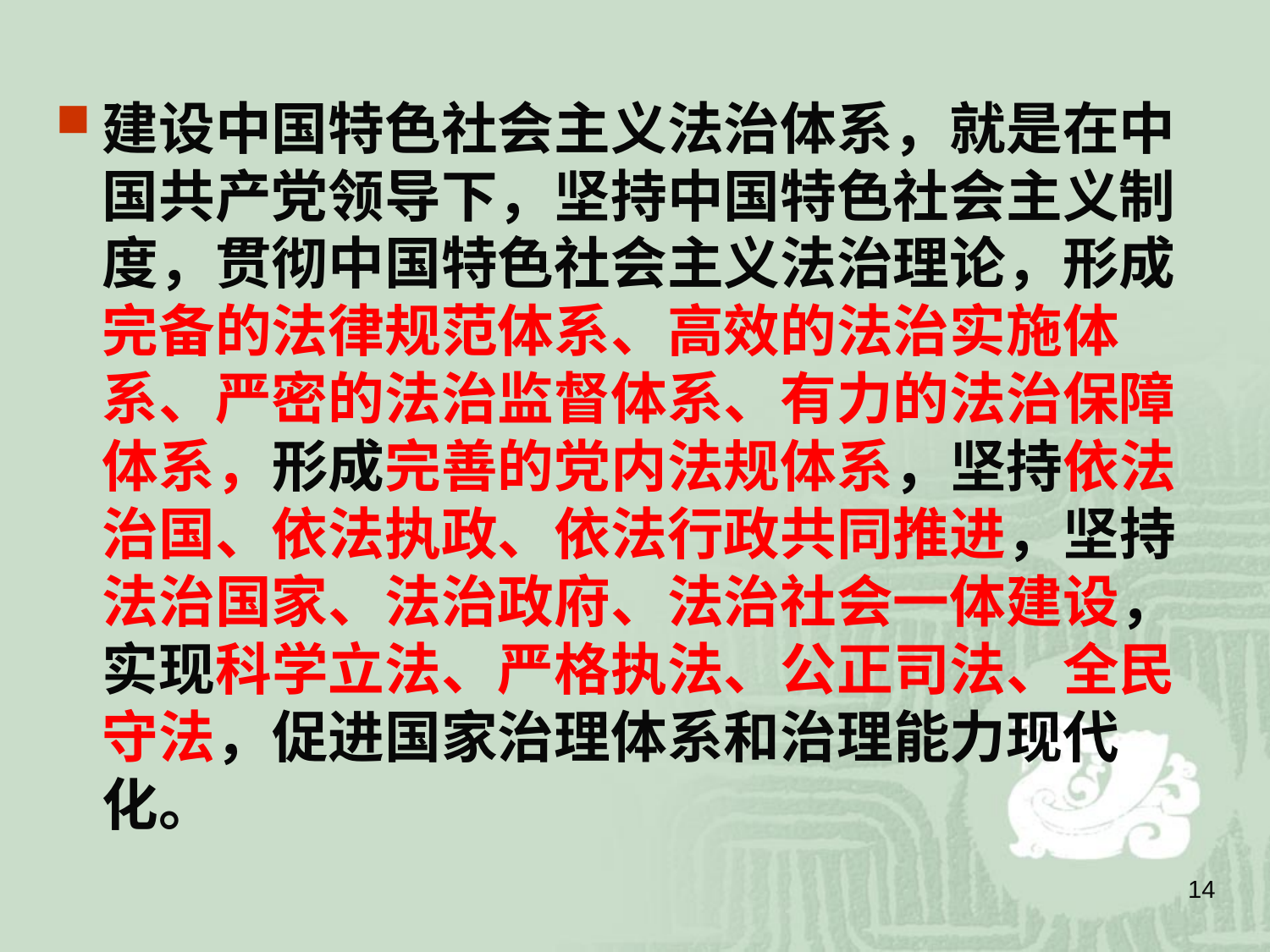

建设中国特色社会主义法治体系，就是在中国共产党领导下，坚持中国特色社会主义制度，贯彻中国特色社会主义法治理论，形成完备的法律规范体系、高效的法治实施体系、严密的法治监督体系、有力的法治保障体系，形成完善的党内法规体系，坚持依法治国、依法执政、依法行政共同推进，坚持法治国家、法治政府、法治社会一体建设，实现科学立法、严格执法、公正司法、全民守法，促进国家治理体系和治理能力现代化。
14